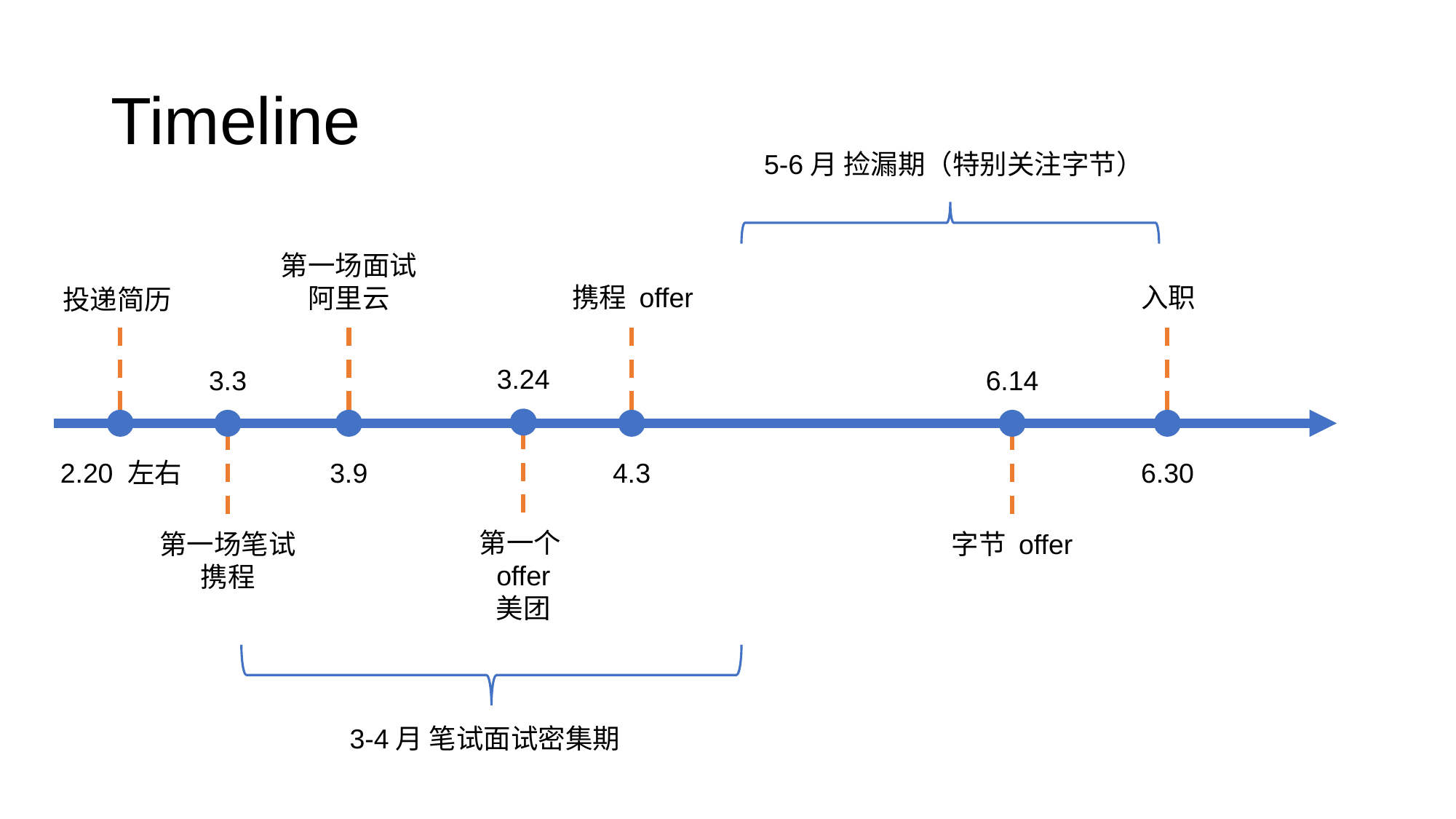

# Timeline
5-6月 捡漏期（特别关注字节）
第一场面试
阿里云

3.9
携程 offer

4.3
入职

6.30
投递简历

2.20 左右
3.24

第一个offer
美团
3.3

第一场笔试
携程
6.14

字节 offer

3-4月 笔试面试密集期